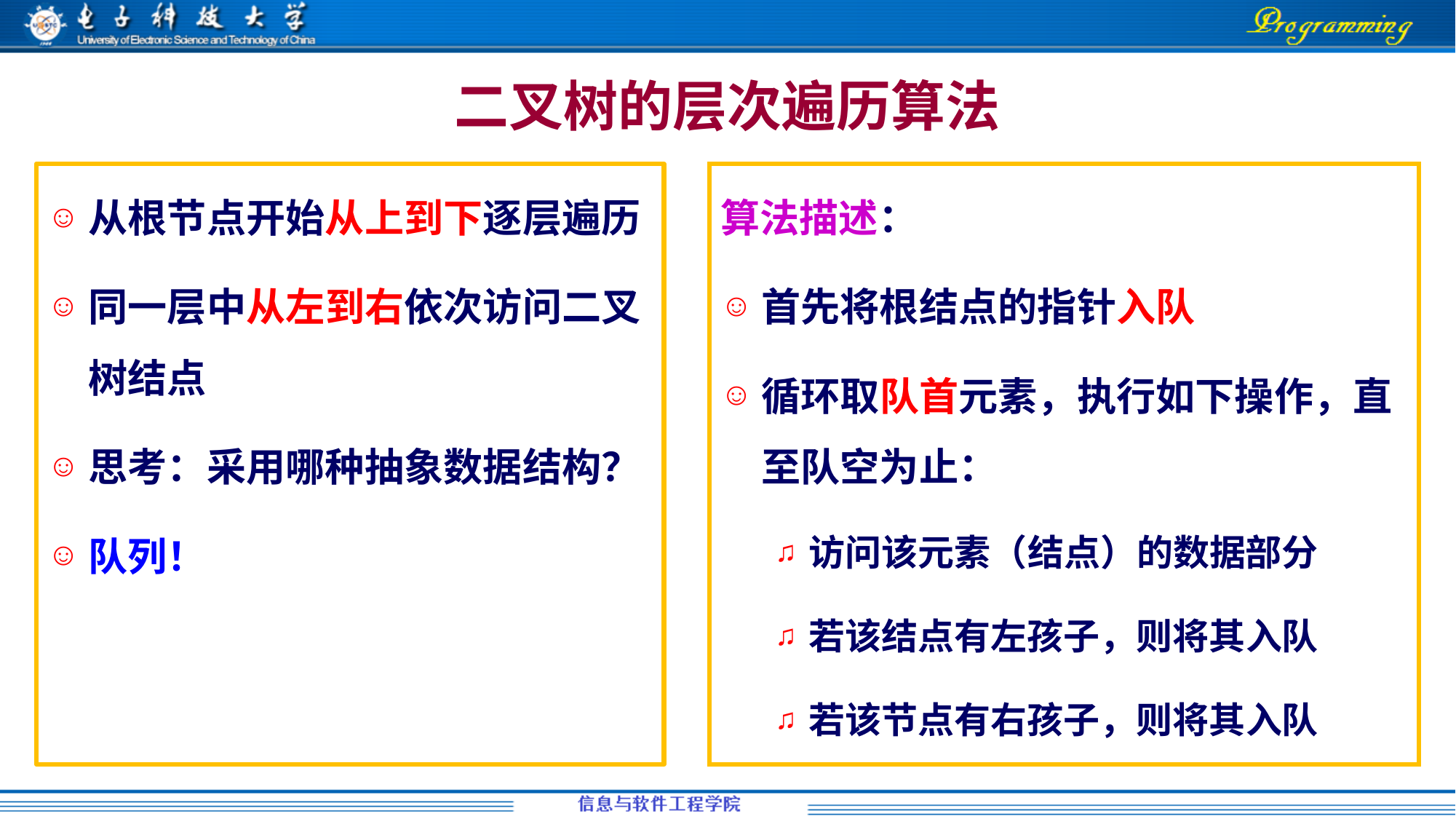

# 二叉树的层次遍历算法
从根节点开始从上到下逐层遍历
同一层中从左到右依次访问二叉树结点
思考：采用哪种抽象数据结构？
队列！
算法描述：
首先将根结点的指针入队
循环取队首元素，执行如下操作，直至队空为止：
访问该元素（结点）的数据部分
若该结点有左孩子，则将其入队
若该节点有右孩子，则将其入队